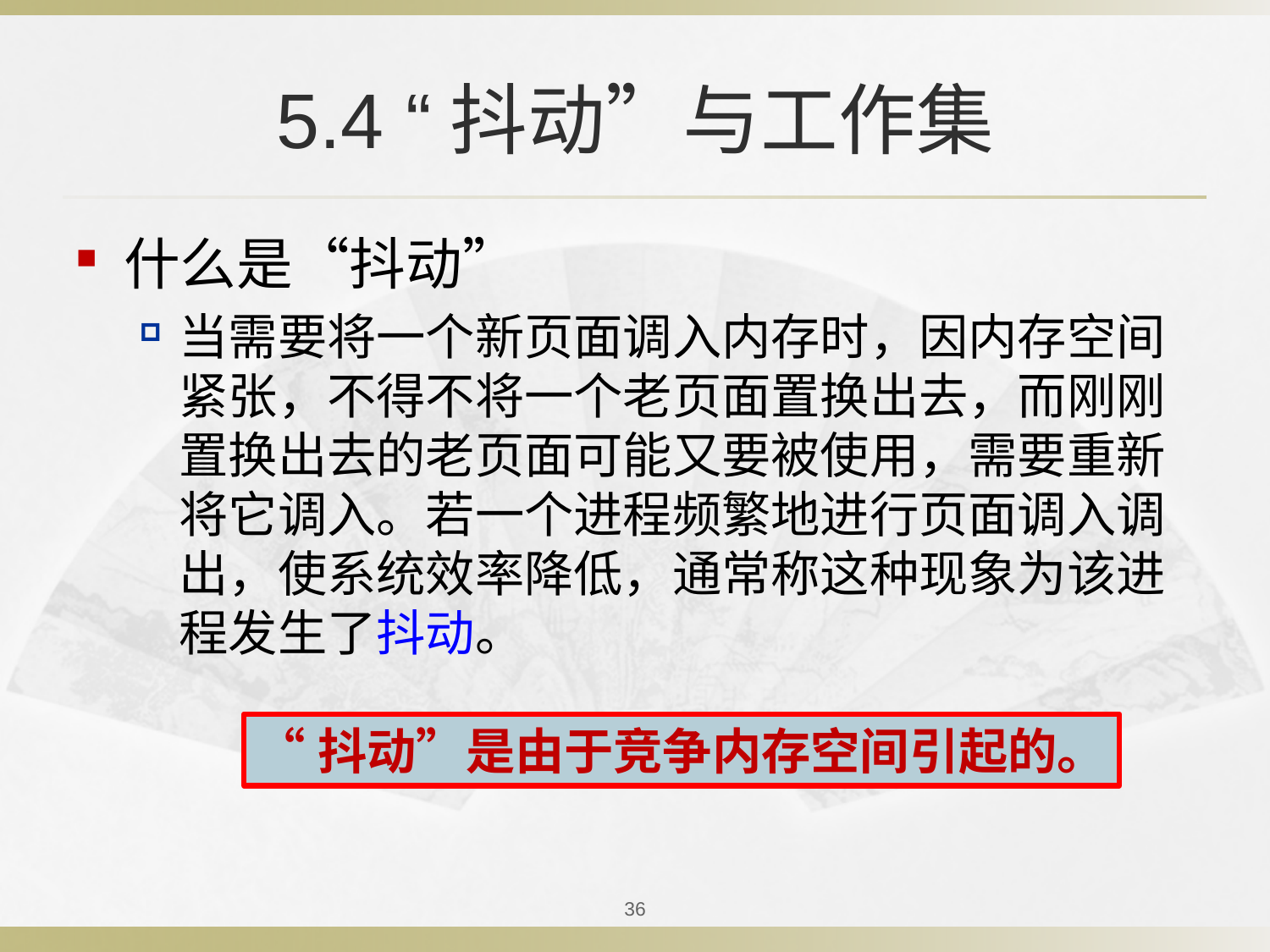

# 5.4 “抖动”与工作集
什么是“抖动”
当需要将一个新页面调入内存时，因内存空间紧张，不得不将一个老页面置换出去，而刚刚置换出去的老页面可能又要被使用，需要重新将它调入。若一个进程频繁地进行页面调入调出，使系统效率降低，通常称这种现象为该进程发生了抖动。

“抖动”是由于竞争内存空间引起的。
36